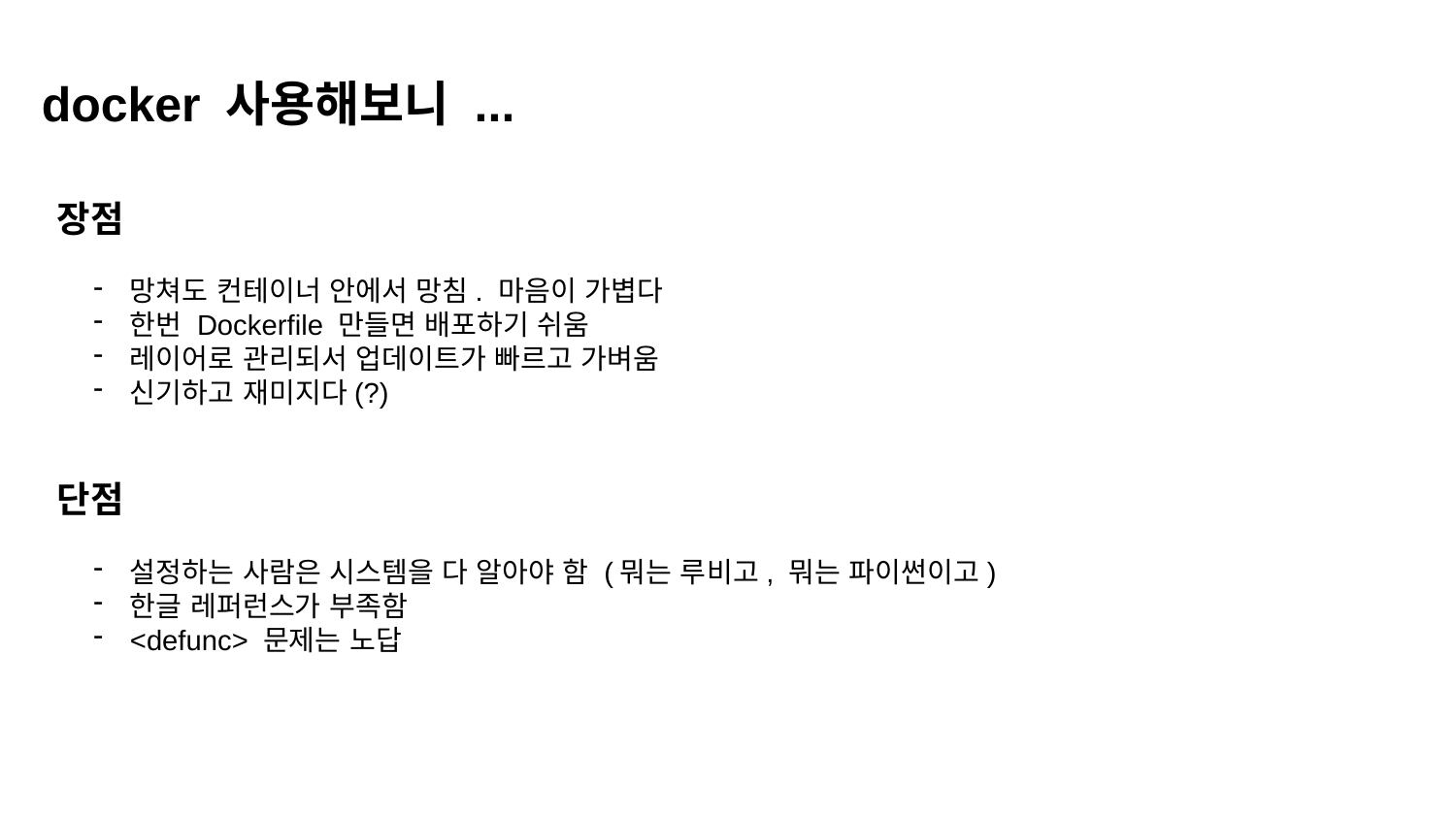

docker 사용해보니 ...
장점
망쳐도 컨테이너 안에서 망침. 마음이 가볍다
한번 Dockerfile 만들면 배포하기 쉬움
레이어로 관리되서 업데이트가 빠르고 가벼움
신기하고 재미지다(?)

단점

설정하는 사람은 시스템을 다 알아야 함 (뭐는 루비고, 뭐는 파이썬이고)
한글 레퍼런스가 부족함
<defunc> 문제는 노답